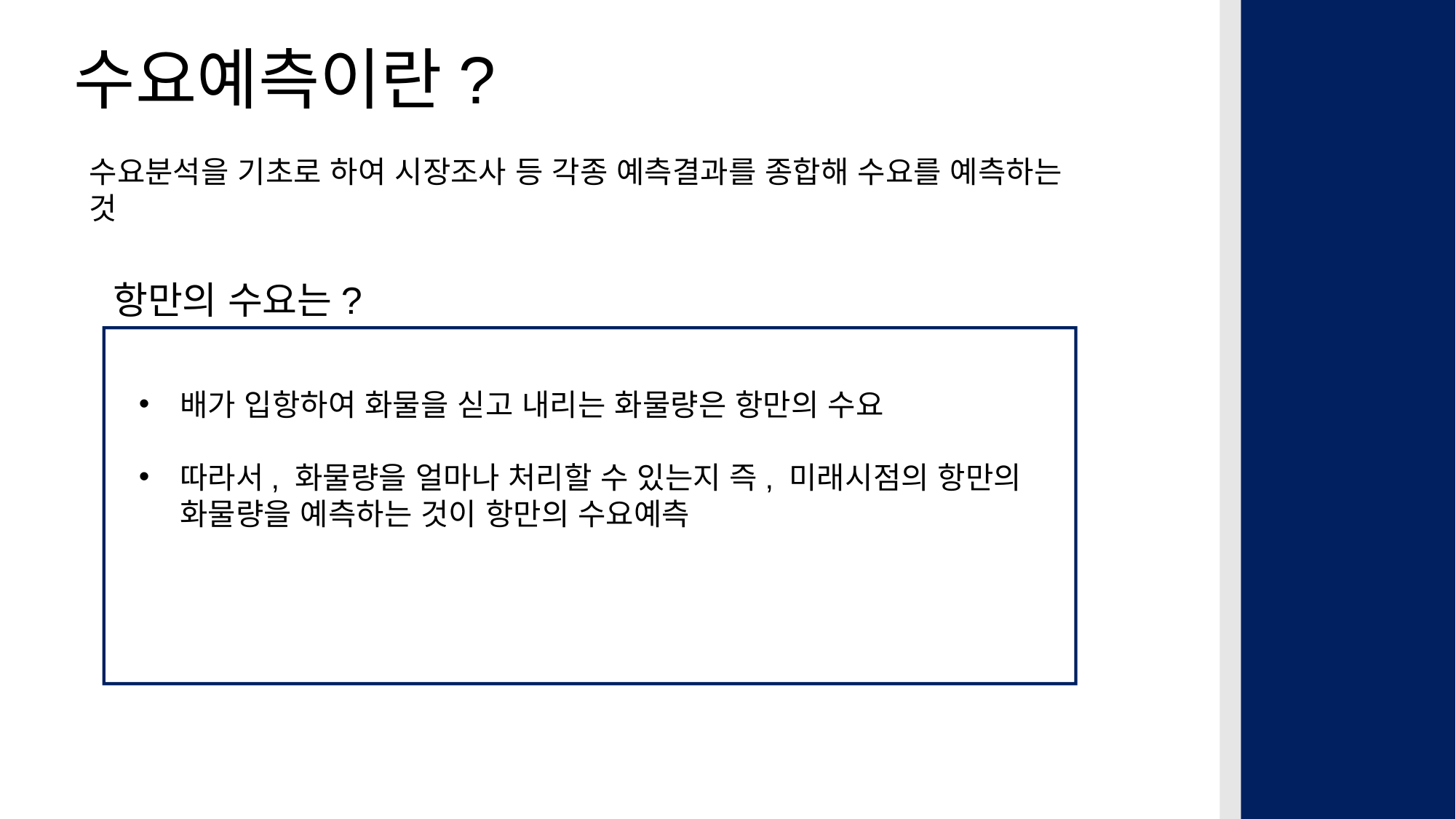

수요예측이란?
수요분석을 기초로 하여 시장조사 등 각종 예측결과를 종합해 수요를 예측하는 것
항만의 수요는?

배가 입항하여 화물을 싣고 내리는 화물량은 항만의 수요

따라서, 화물량을 얼마나 처리할 수 있는지 즉, 미래시점의 항만의 화물량을 예측하는 것이 항만의 수요예측